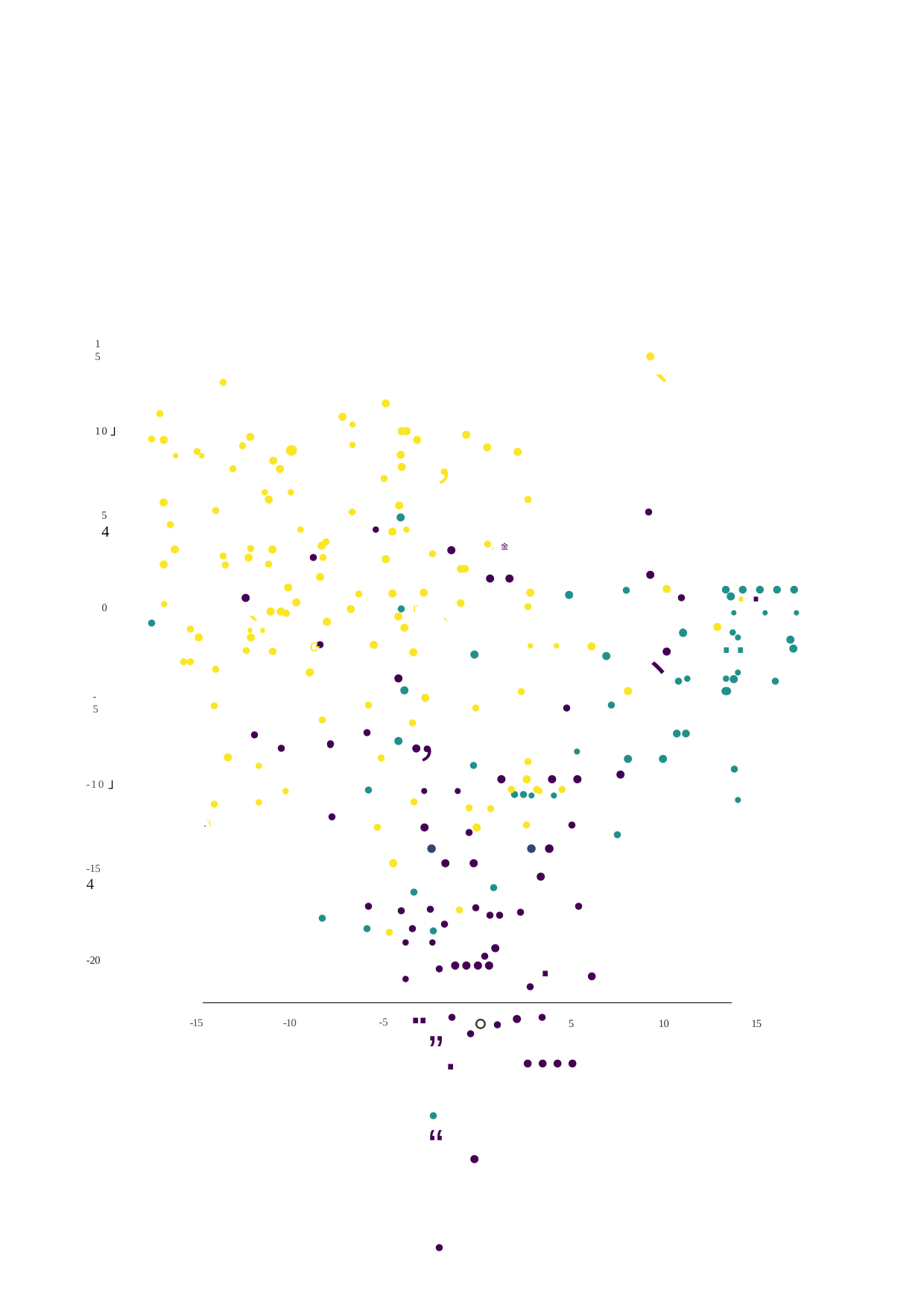

． ．．．．．
．｀．． 、
． ．．•••．.. •••
15
．．．
． ．． ．
．．．	．．．
．
．
． ．
．．．
．
．
．
：
．．
•••
．
••	．．．． ．． ．
10」
，
．．••．•••
．•．••． ． ．．
．．
．． ．
．
5 4
．｀
． ．.. ．．．．．．
．
．．
．．
．
，金
．．
．
．
．
．
•••
．
．
．•••
．．．
•••••
．
．
•••．
．．
．
． ．
••
．
．
r
．
..	．
0
．
．
．
．．.3
｀
••．•
． ．．．．．	．． ．．．	．．．
．
c-.
．
．••
．．． ．．．．．．．．．．
．••
-5
．，． ．．．
．
••
••．• ．．．．
．
•••••••
.．..． ．．．．
-10」
．．．
．•••
． ．．． .. ．．
-15  4
．．.”.“．．
．.....
••••
-20
。

-5
-15
-10
5
10
15